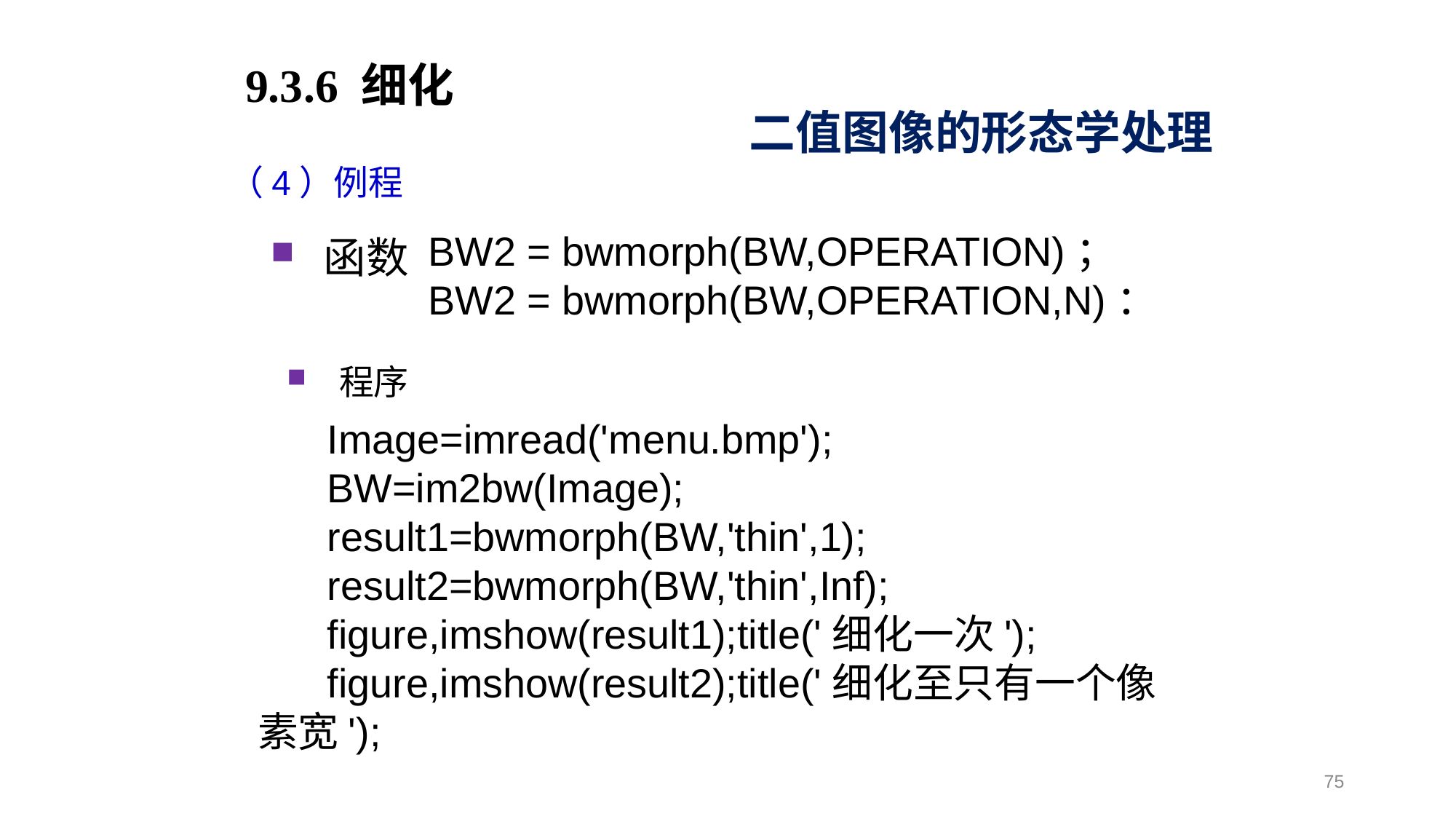

9.3.6 细化
二值图像的形态学处理
（4）例程
BW2 = bwmorph(BW,OPERATION)；
BW2 = bwmorph(BW,OPERATION,N)：
函数
程序
Image=imread('menu.bmp');
BW=im2bw(Image);
result1=bwmorph(BW,'thin',1);
result2=bwmorph(BW,'thin',Inf);
figure,imshow(result1);title('细化一次');
figure,imshow(result2);title('细化至只有一个像素宽');
75